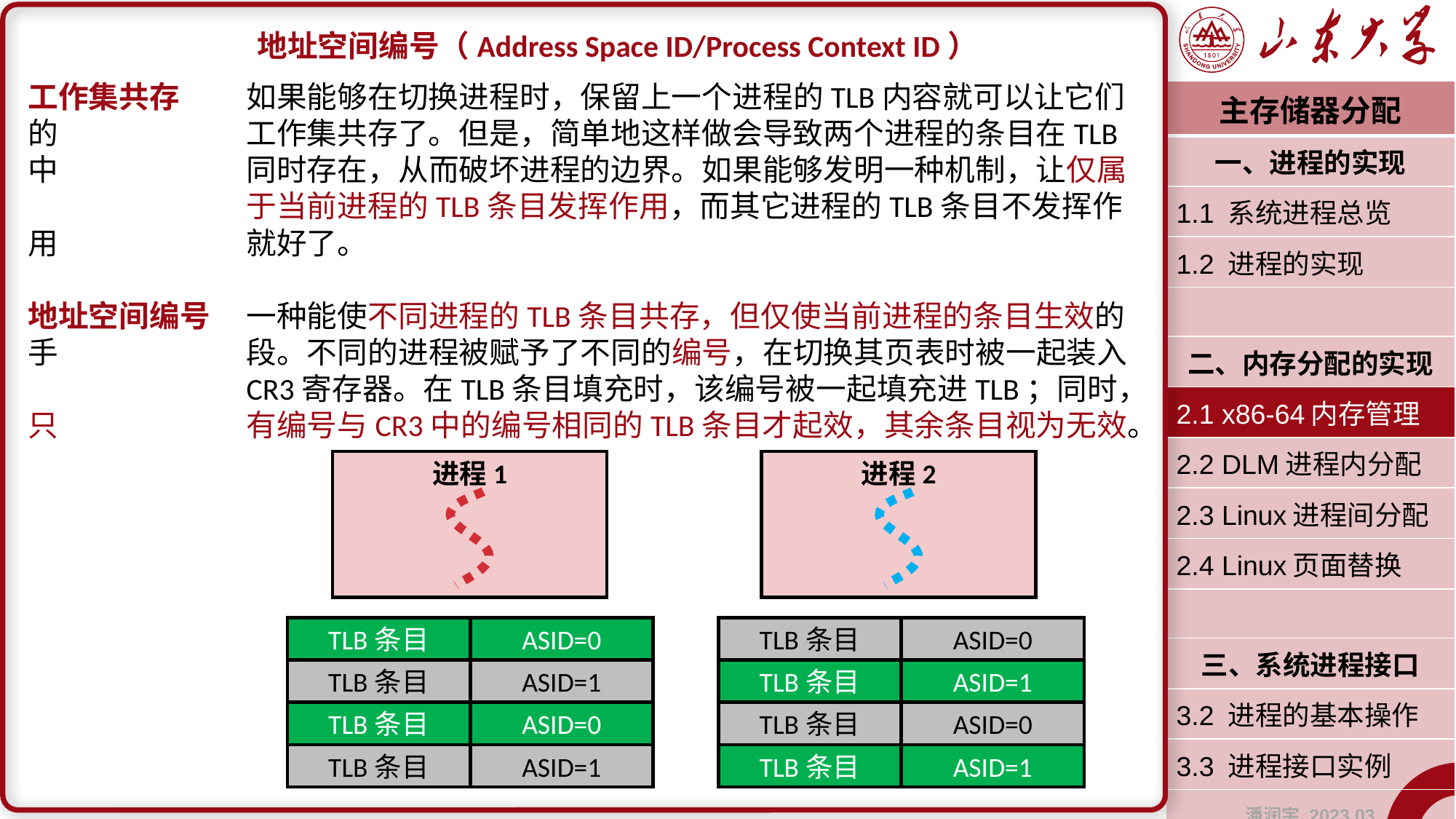

地址空间编号（Address Space ID/Process Context ID）
工作集共存	如果能够在切换进程时，保留上一个进程的TLB内容就可以让它们的		工作集共存了。但是，简单地这样做会导致两个进程的条目在TLB中		同时存在，从而破坏进程的边界。如果能够发明一种机制，让仅属		于当前进程的TLB条目发挥作用，而其它进程的TLB条目不发挥作用		就好了。

地址空间编号	一种能使不同进程的TLB条目共存，但仅使当前进程的条目生效的手		段。不同的进程被赋予了不同的编号，在切换其页表时被一起装入		CR3寄存器。在TLB条目填充时，该编号被一起填充进TLB；同时，只		有编号与CR3中的编号相同的TLB条目才起效，其余条目视为无效。
| 主存储器分配 |
| --- |
| 一、进程的实现 |
| 1.1 系统进程总览 |
| 1.2 进程的实现 |
|  |
| 二、内存分配的实现 |
| 2.1 x86-64内存管理 |
| 2.2 DLM进程内分配 |
| 2.3 Linux进程间分配 |
| 2.4 Linux页面替换 |
|  |
| 三、系统进程接口 |
| 3.2 进程的基本操作 |
| 3.3 进程接口实例 |
| 潘润宇 2023.03 |
进程1
进程2

TLB条目
ASID=0
TLB条目
ASID=0
TLB条目
ASID=1
TLB条目
ASID=1
TLB条目
ASID=0
TLB条目
ASID=0
TLB条目
ASID=1
TLB条目
ASID=1